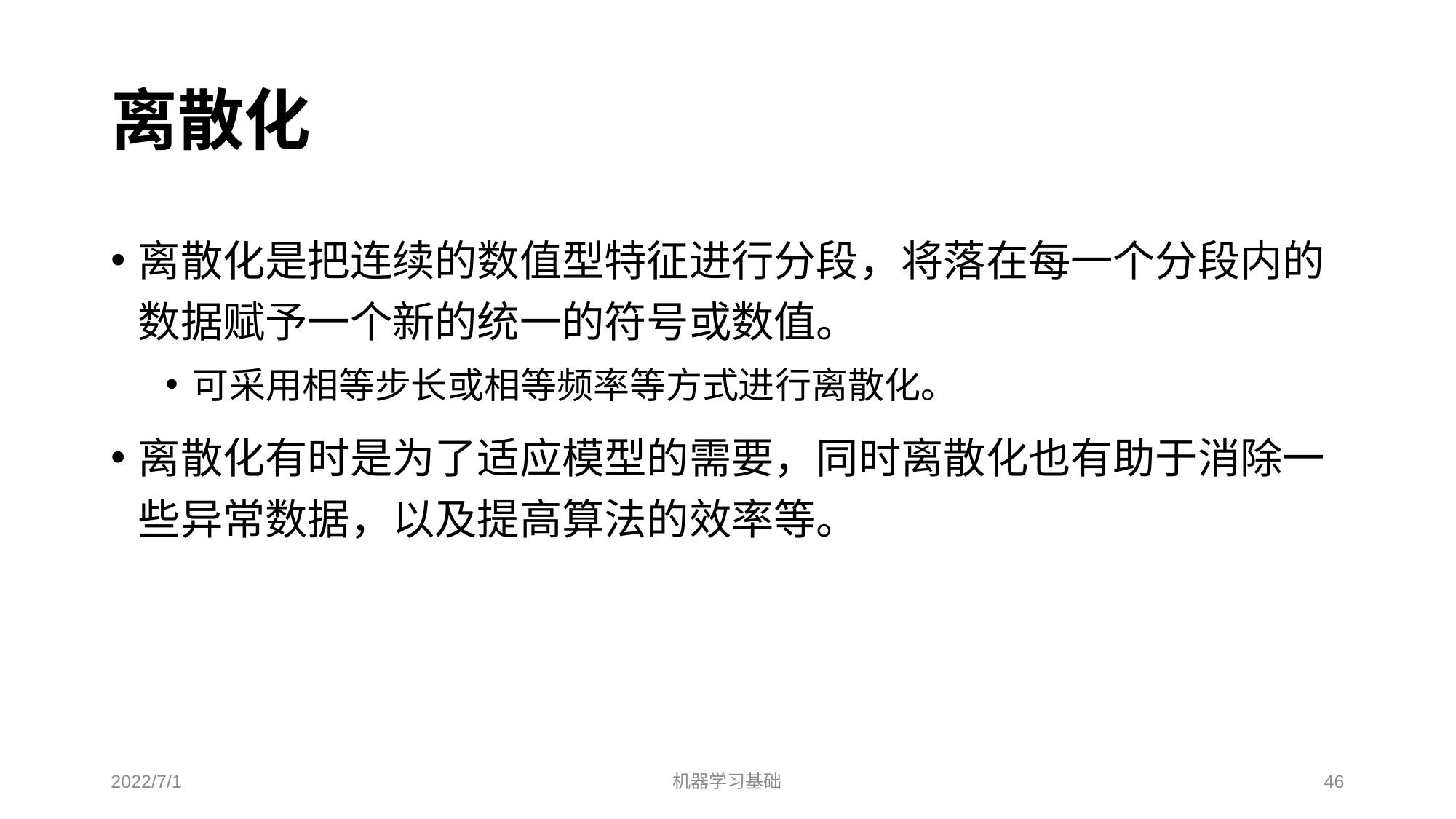

# 离散化
离散化是把连续的数值型特征进行分段，将落在每一个分段内的数据赋予一个新的统一的符号或数值。
可采用相等步长或相等频率等方式进行离散化。
离散化有时是为了适应模型的需要，同时离散化也有助于消除一些异常数据，以及提高算法的效率等。
2022/7/1
机器学习基础
46